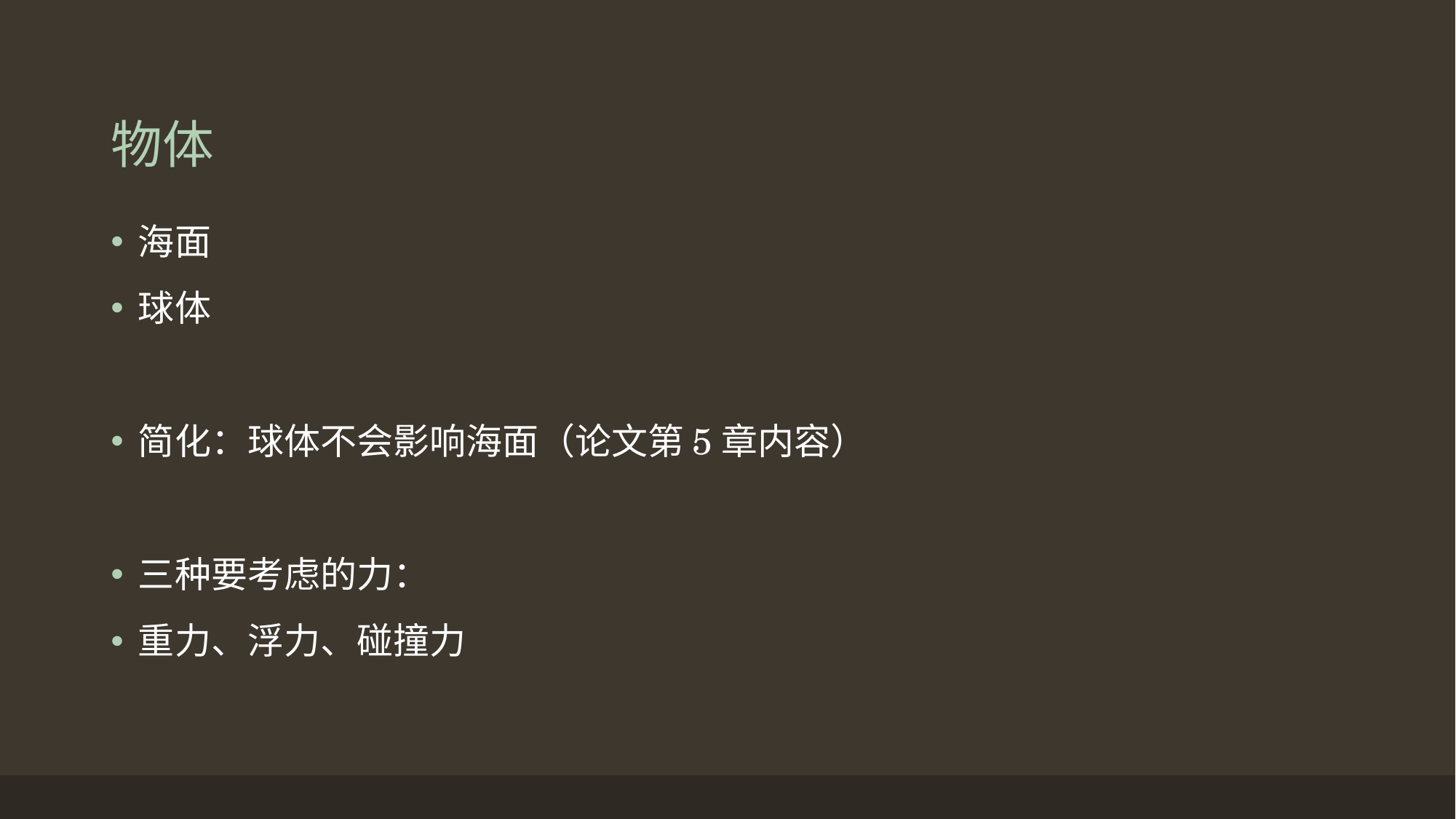

# 物体
海面
球体

简化：球体不会影响海面（论文第5章内容）

三种要考虑的力：
重力、浮力、碰撞力